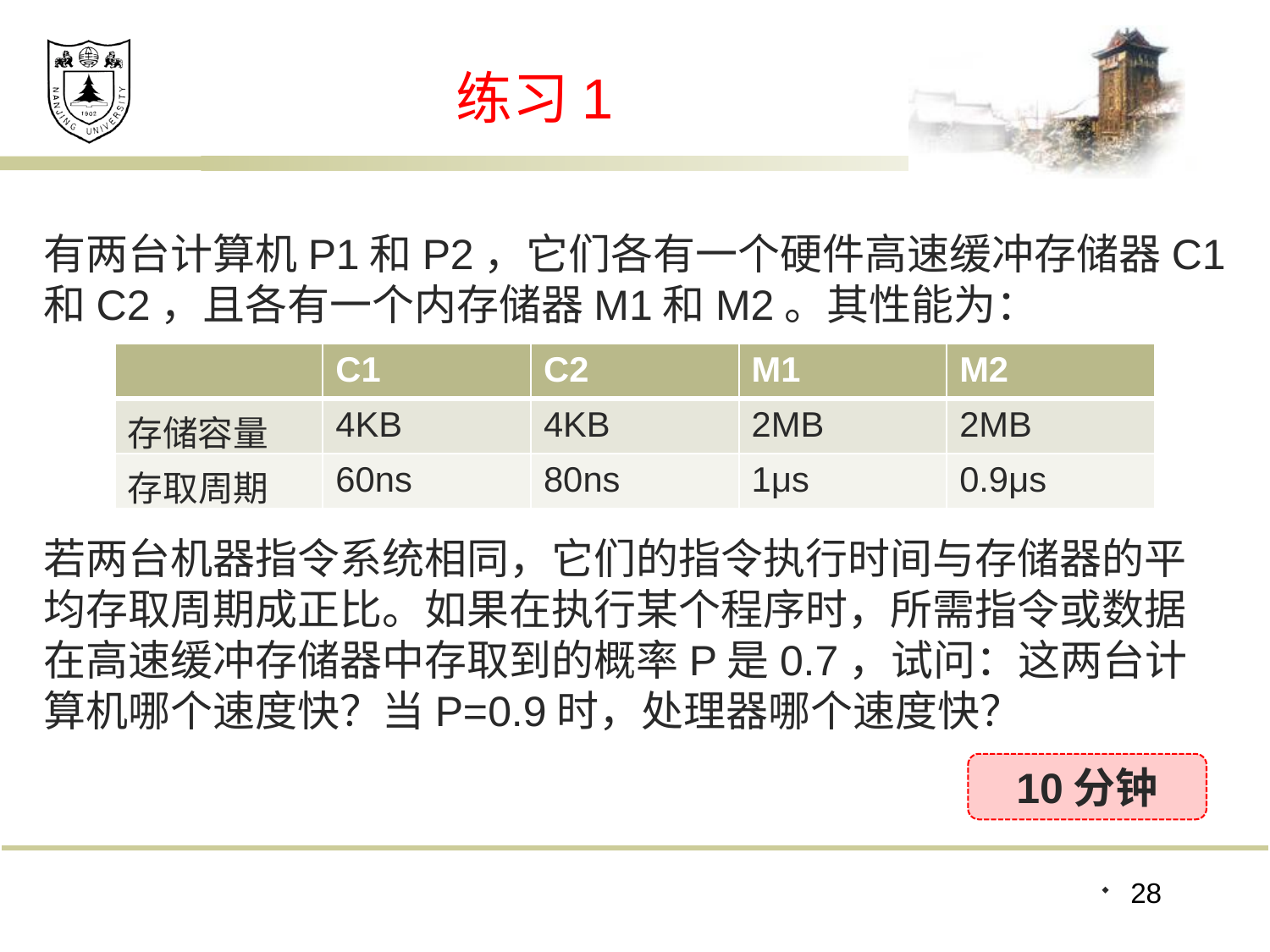

# 练习1
有两台计算机P1和P2，它们各有一个硬件高速缓冲存储器C1和C2，且各有一个内存储器M1和M2。其性能为：

若两台机器指令系统相同，它们的指令执行时间与存储器的平均存取周期成正比。如果在执行某个程序时，所需指令或数据在高速缓冲存储器中存取到的概率P是0.7，试问：这两台计算机哪个速度快？当P=0.9时，处理器哪个速度快？

|  | C1 | C2 | M1 | M2 |
| --- | --- | --- | --- | --- |
| 存储容量 | 4KB | 4KB | 2MB | 2MB |
| 存取周期 | 60ns | 80ns | 1μs | 0.9μs |
10分钟
28